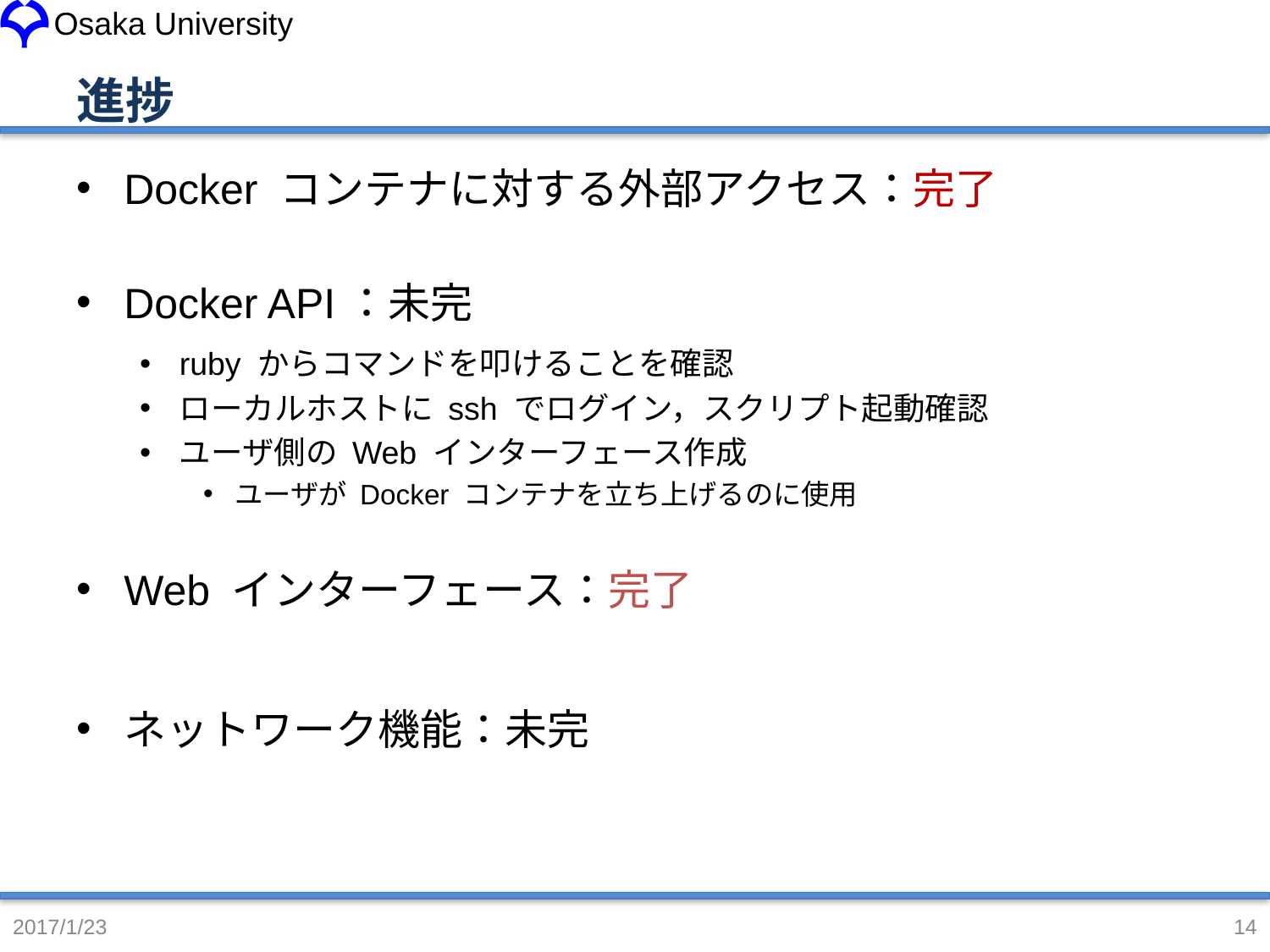

# 進捗
Docker コンテナに対する外部アクセス：完了

Docker API：未完
ruby からコマンドを叩けることを確認
ローカルホストに ssh でログイン，スクリプト起動確認
ユーザ側の Web インターフェース作成
ユーザが Docker コンテナを立ち上げるのに使用

Web インターフェース：完了

ネットワーク機能：未完
2017/1/23
14